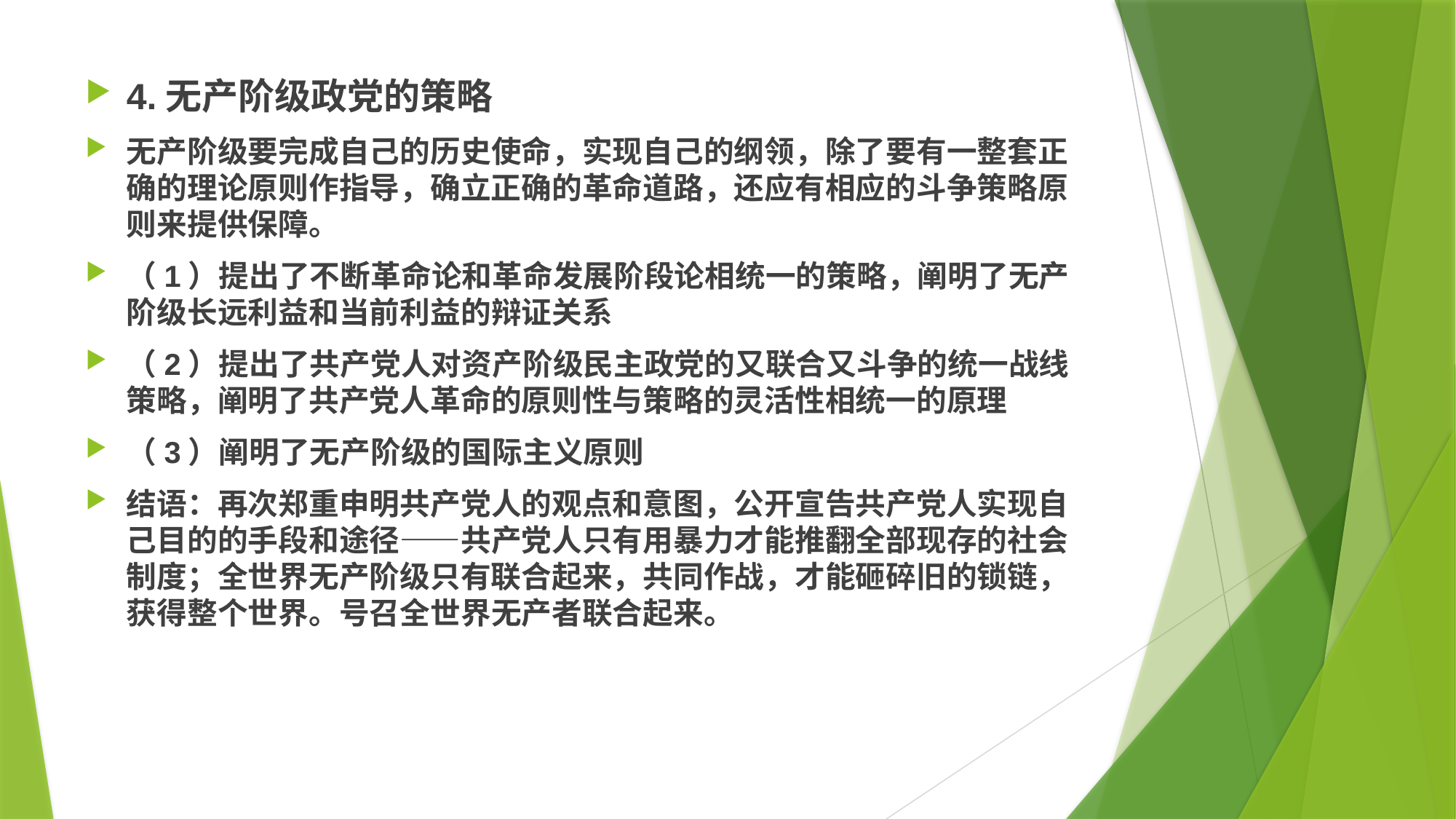

4.无产阶级政党的策略
无产阶级要完成自己的历史使命，实现自己的纲领，除了要有一整套正确的理论原则作指导，确立正确的革命道路，还应有相应的斗争策略原则来提供保障。
（1）提出了不断革命论和革命发展阶段论相统一的策略，阐明了无产阶级长远利益和当前利益的辩证关系
（2）提出了共产党人对资产阶级民主政党的又联合又斗争的统一战线策略，阐明了共产党人革命的原则性与策略的灵活性相统一的原理
（3）阐明了无产阶级的国际主义原则
结语：再次郑重申明共产党人的观点和意图，公开宣告共产党人实现自己目的的手段和途径——共产党人只有用暴力才能推翻全部现存的社会制度；全世界无产阶级只有联合起来，共同作战，才能砸碎旧的锁链，获得整个世界。号召全世界无产者联合起来。